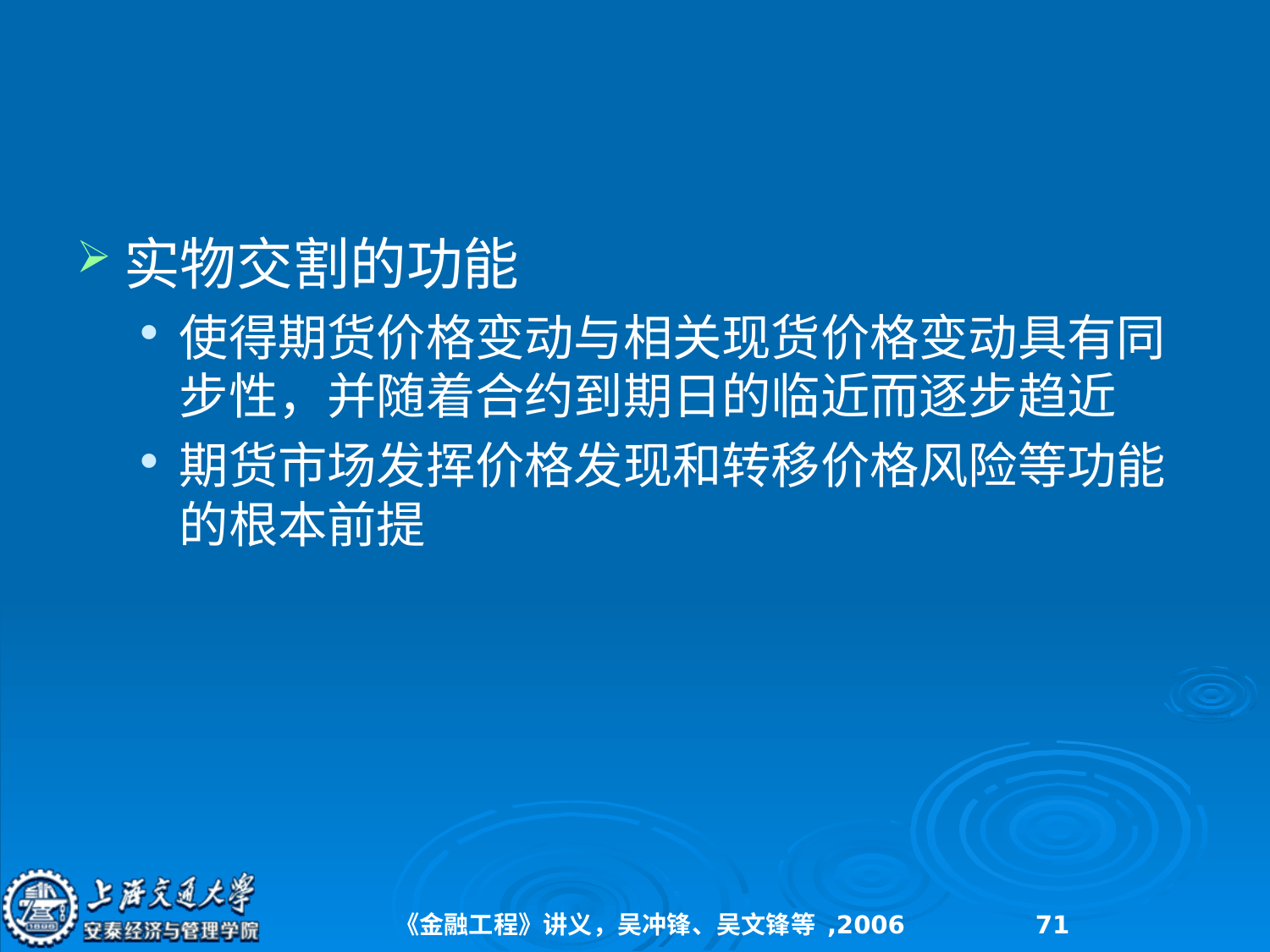

#
实物交割的功能
使得期货价格变动与相关现货价格变动具有同步性，并随着合约到期日的临近而逐步趋近
期货市场发挥价格发现和转移价格风险等功能的根本前提